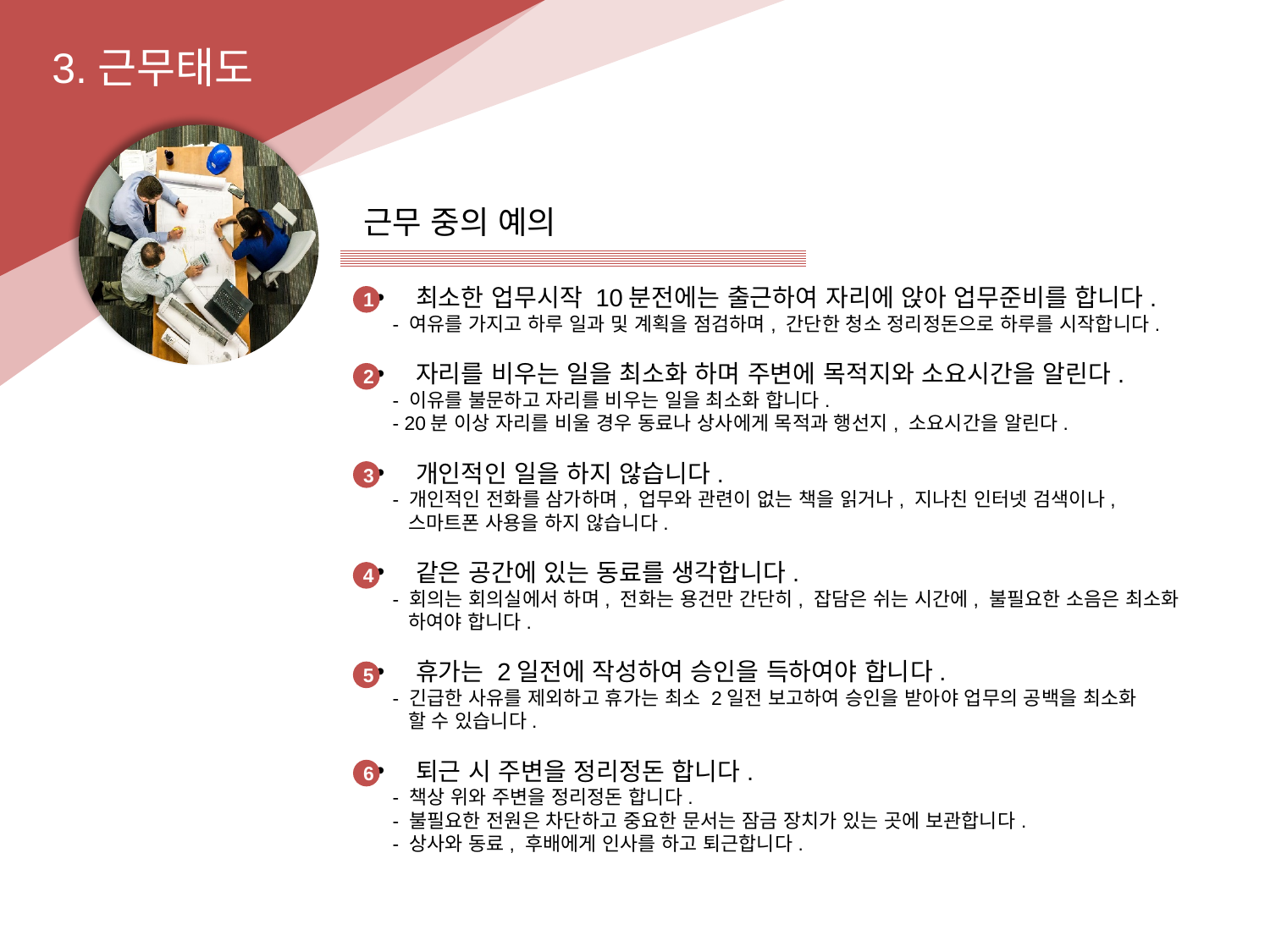

3.근무태도

근무 중의 예의

최소한 업무시작 10분전에는 출근하여 자리에 앉아 업무준비를 합니다.
   - 여유를 가지고 하루 일과 및 계획을 점검하며, 간단한 청소 정리정돈으로 하루를 시작합니다.

자리를 비우는 일을 최소화 하며 주변에 목적지와 소요시간을 알린다.
   - 이유를 불문하고 자리를 비우는 일을 최소화 합니다.
   - 20분 이상 자리를 비울 경우 동료나 상사에게 목적과 행선지, 소요시간을 알린다.

개인적인 일을 하지 않습니다.
   - 개인적인 전화를 삼가하며, 업무와 관련이 없는 책을 읽거나, 지나친 인터넷 검색이나,
     스마트폰 사용을 하지 않습니다.

같은 공간에 있는 동료를 생각합니다.
   - 회의는 회의실에서 하며, 전화는 용건만 간단히, 잡담은 쉬는 시간에, 불필요한 소음은 최소화
     하여야 합니다.

휴가는 2일전에 작성하여 승인을 득하여야 합니다.
   - 긴급한 사유를 제외하고 휴가는 최소 2일전 보고하여 승인을 받아야 업무의 공백을 최소화
     할 수 있습니다.

퇴근 시 주변을 정리정돈 합니다.
   - 책상 위와 주변을 정리정돈 합니다.
   - 불필요한 전원은 차단하고 중요한 문서는 잠금 장치가 있는 곳에 보관합니다.
   - 상사와 동료, 후배에게 인사를 하고 퇴근합니다.

1
2
3
4
5
6